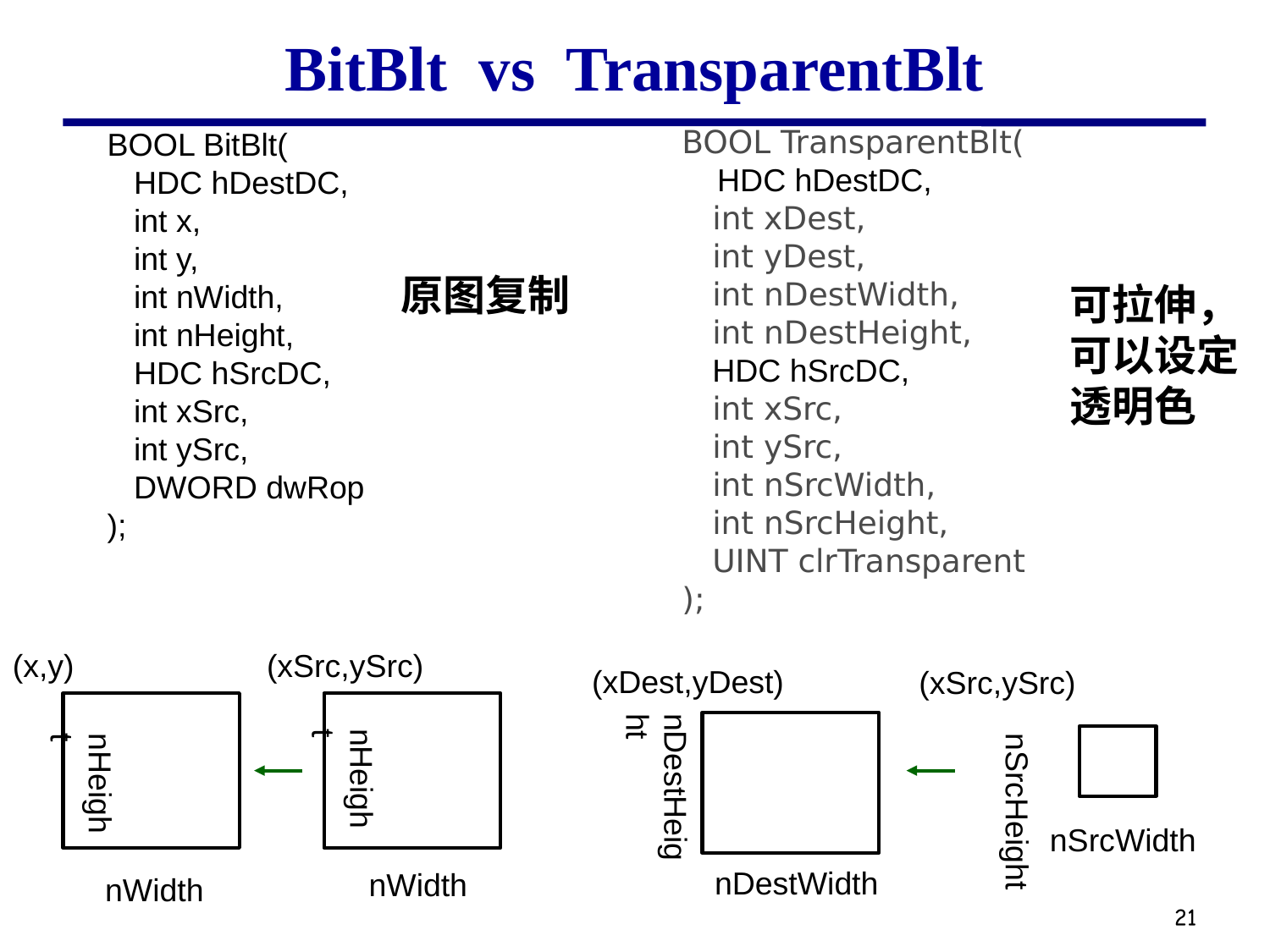

# BitBlt  vs  TransparentBlt
BOOL TransparentBlt(
    HDC hDestDC,
   int xDest,
   int yDest,
   int nDestWidth,
   int nDestHeight,
   HDC hSrcDC,
   int xSrc,
   int ySrc,
   int nSrcWidth,
   int nSrcHeight,
   UINT clrTransparent 
);
BOOL BitBlt(
   HDC hDestDC,
   int x,
   int y,
   int nWidth,
   int nHeight,
   HDC hSrcDC,
   int xSrc,
   int ySrc,
   DWORD dwRop
);
原图复制
可拉伸，可以设定透明色
(x,y)
(xSrc,ySrc)
(xDest,yDest)
(xSrc,ySrc)

nDestHeight

nHeight
nHeight
nSrcHeight

nSrcWidth
nDestWidth
nWidth
nWidth